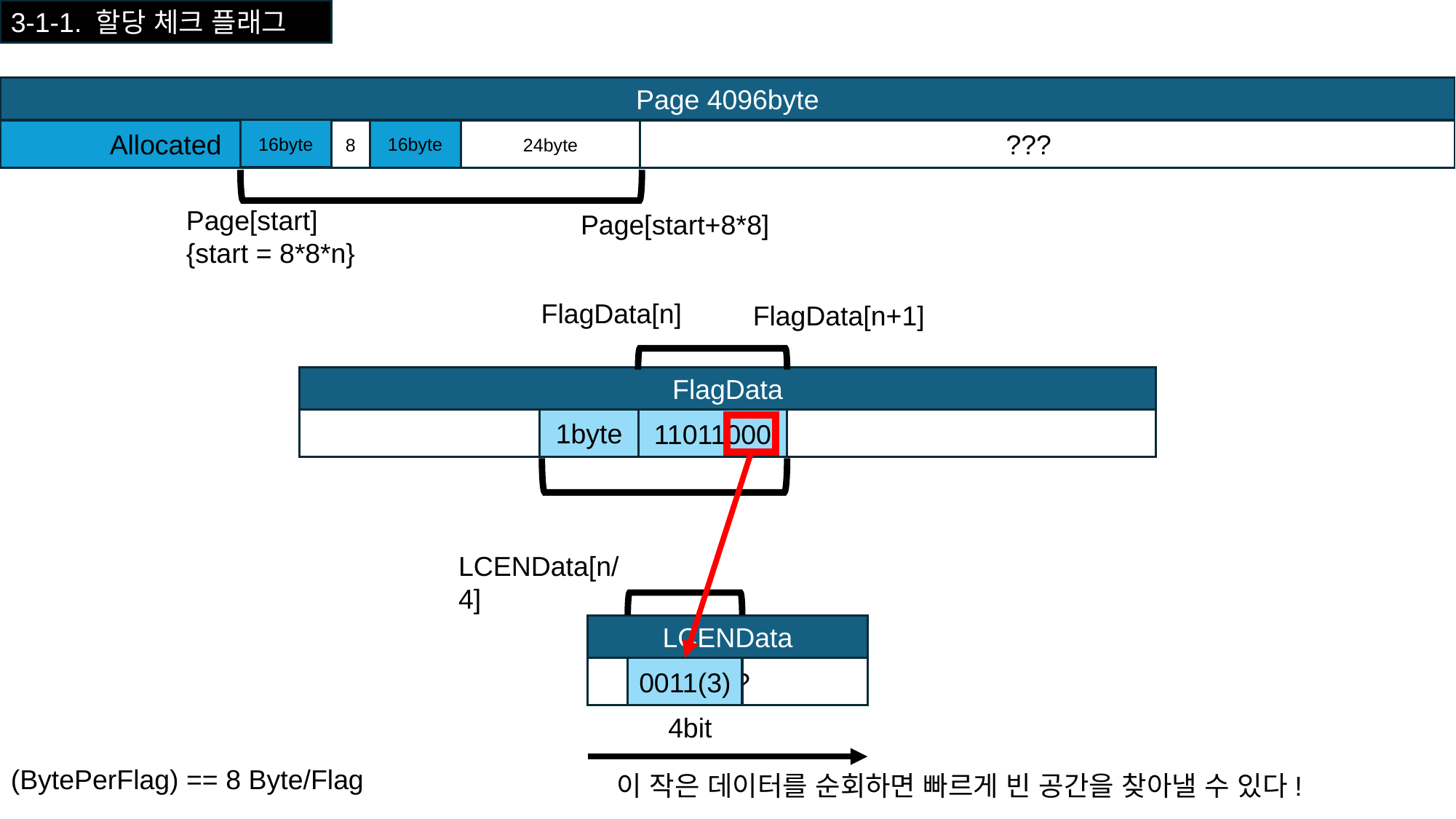

3-1-1. 할당 체크 플래그

Page 4096byte
16byte
16byte
Allocated
???
8
24byte
Page[start]
{start = 8*8*n}
Page[start+8*8]

FlagData[n]
FlagData[n+1]

FlagData
1byte
???
11011000

LCENData[n/4]

LCENData
???
0011(3)
4bit
(BytePerFlag) == 8 Byte/Flag
이 작은 데이터를 순회하면 빠르게 빈 공간을 찾아낼 수 있다!